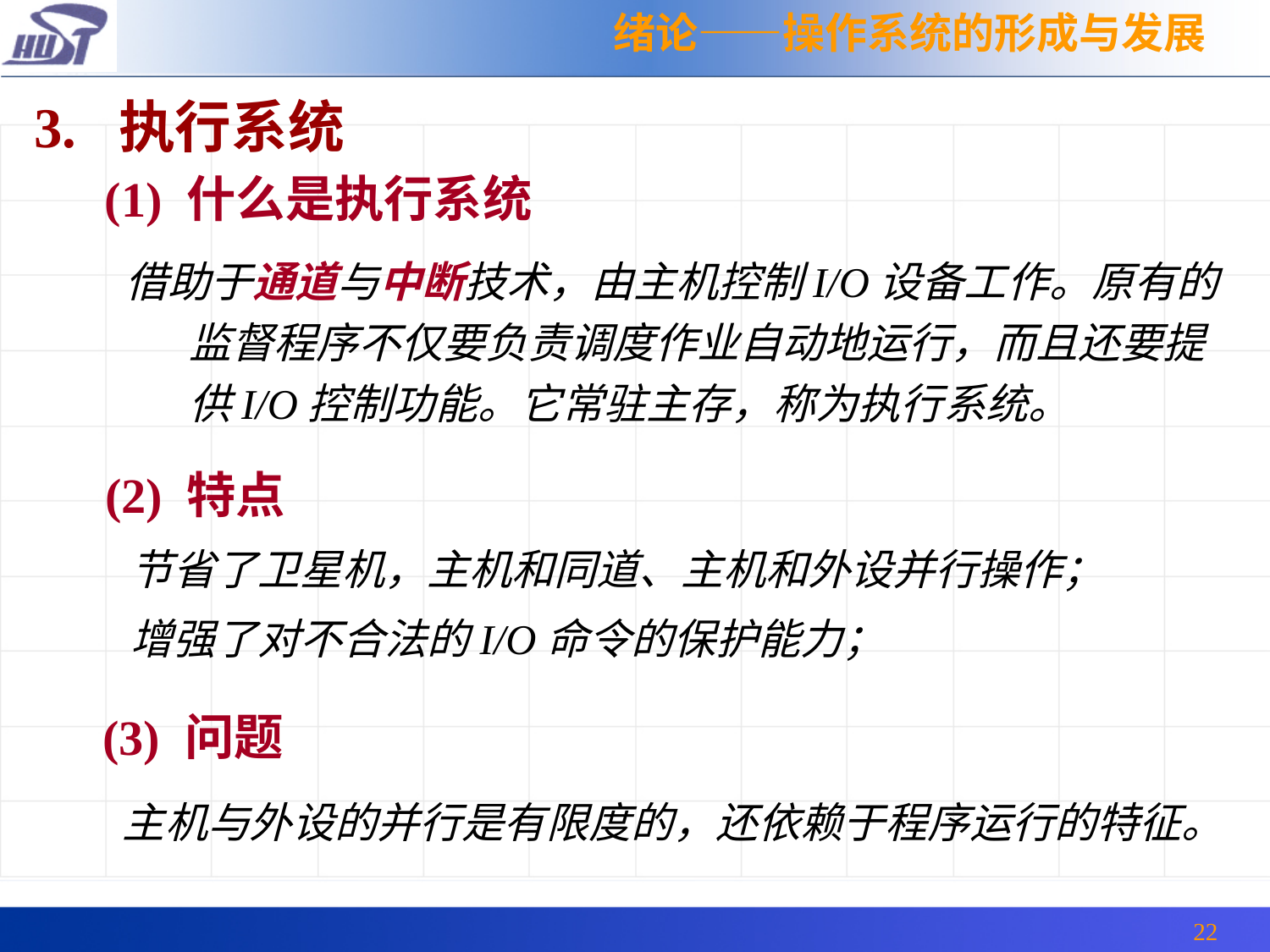

绪论——操作系统的形成与发展
3.  执行系统
(1) 什么是执行系统
借助于通道与中断技术，由主机控制I/O设备工作。原有的监督程序不仅要负责调度作业自动地运行，而且还要提供I/O控制功能。它常驻主存，称为执行系统。
(2) 特点
节省了卫星机，主机和同道、主机和外设并行操作；
增强了对不合法的I/O命令的保护能力；
(3) 问题
主机与外设的并行是有限度的，还依赖于程序运行的特征。
22